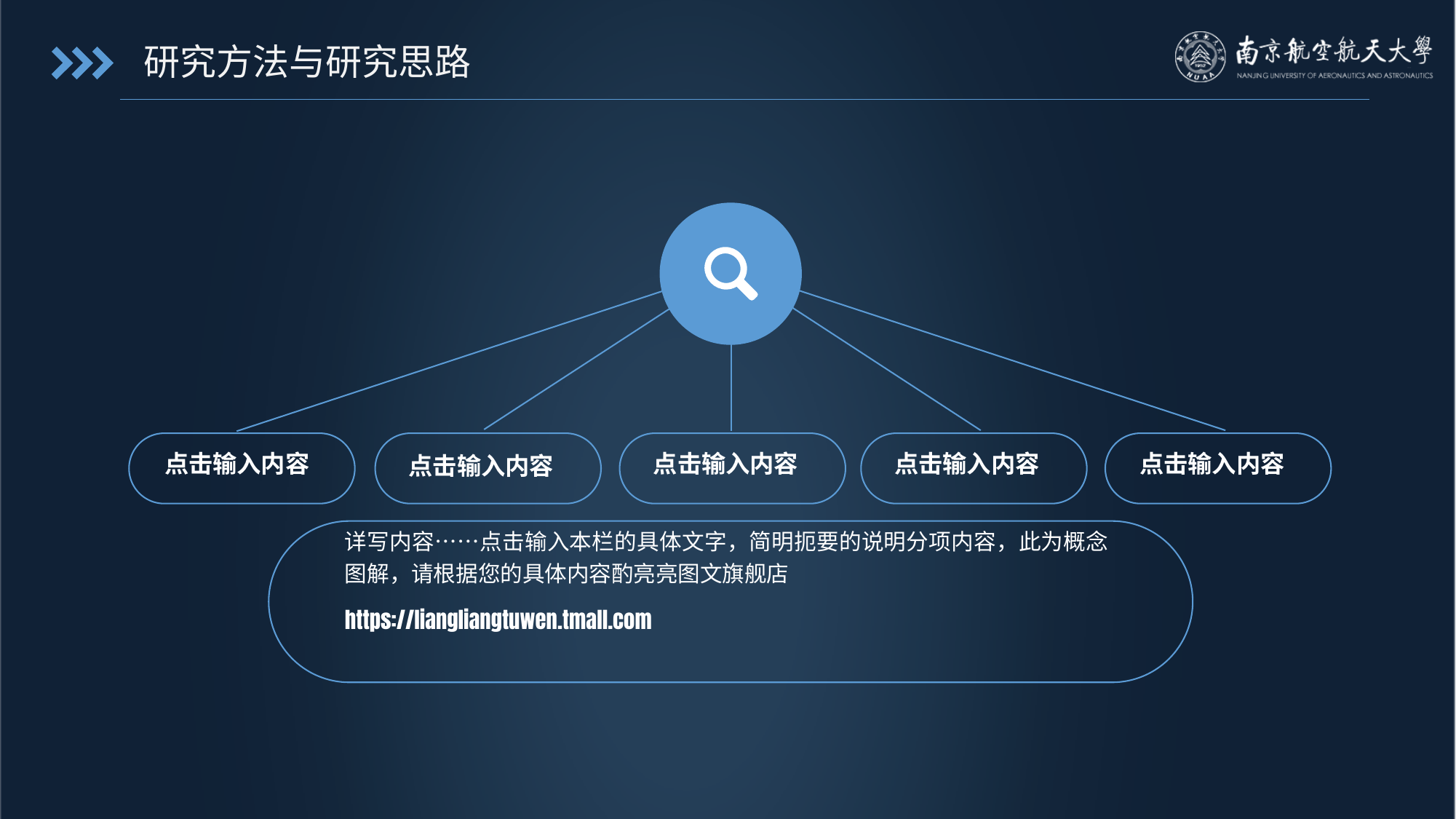

研究方法与研究思路

点击输入内容
点击输入内容
点击输入内容
点击输入内容
点击输入内容

详写内容……点击输入本栏的具体文字，简明扼要的说明分项内容，此为概念图解，请根据您的具体内容酌亮亮图文旗舰店
https://liangliangtuwen.tmall.com